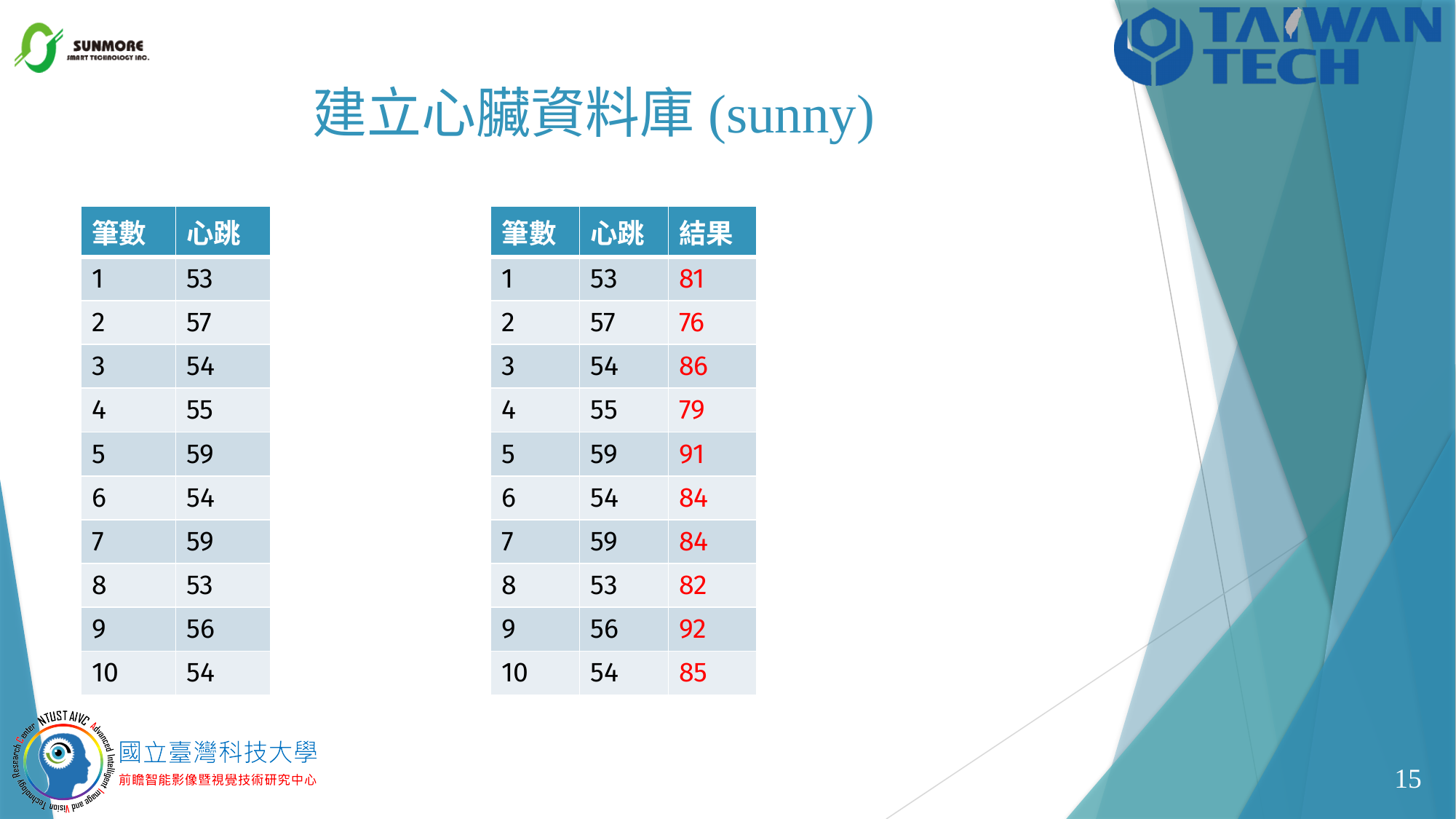

# 建立心臟資料庫(sunny)
| 筆數 | 心跳 |
| --- | --- |
| 1 | 53 |
| 2 | 57 |
| 3 | 54 |
| 4 | 55 |
| 5 | 59 |
| 6 | 54 |
| 7 | 59 |
| 8 | 53 |
| 9 | 56 |
| 10 | 54 |
| 筆數 | 心跳 | 結果 |
| --- | --- | --- |
| 1 | 53 | 81 |
| 2 | 57 | 76 |
| 3 | 54 | 86 |
| 4 | 55 | 79 |
| 5 | 59 | 91 |
| 6 | 54 | 84 |
| 7 | 59 | 84 |
| 8 | 53 | 82 |
| 9 | 56 | 92 |
| 10 | 54 | 85 |
15